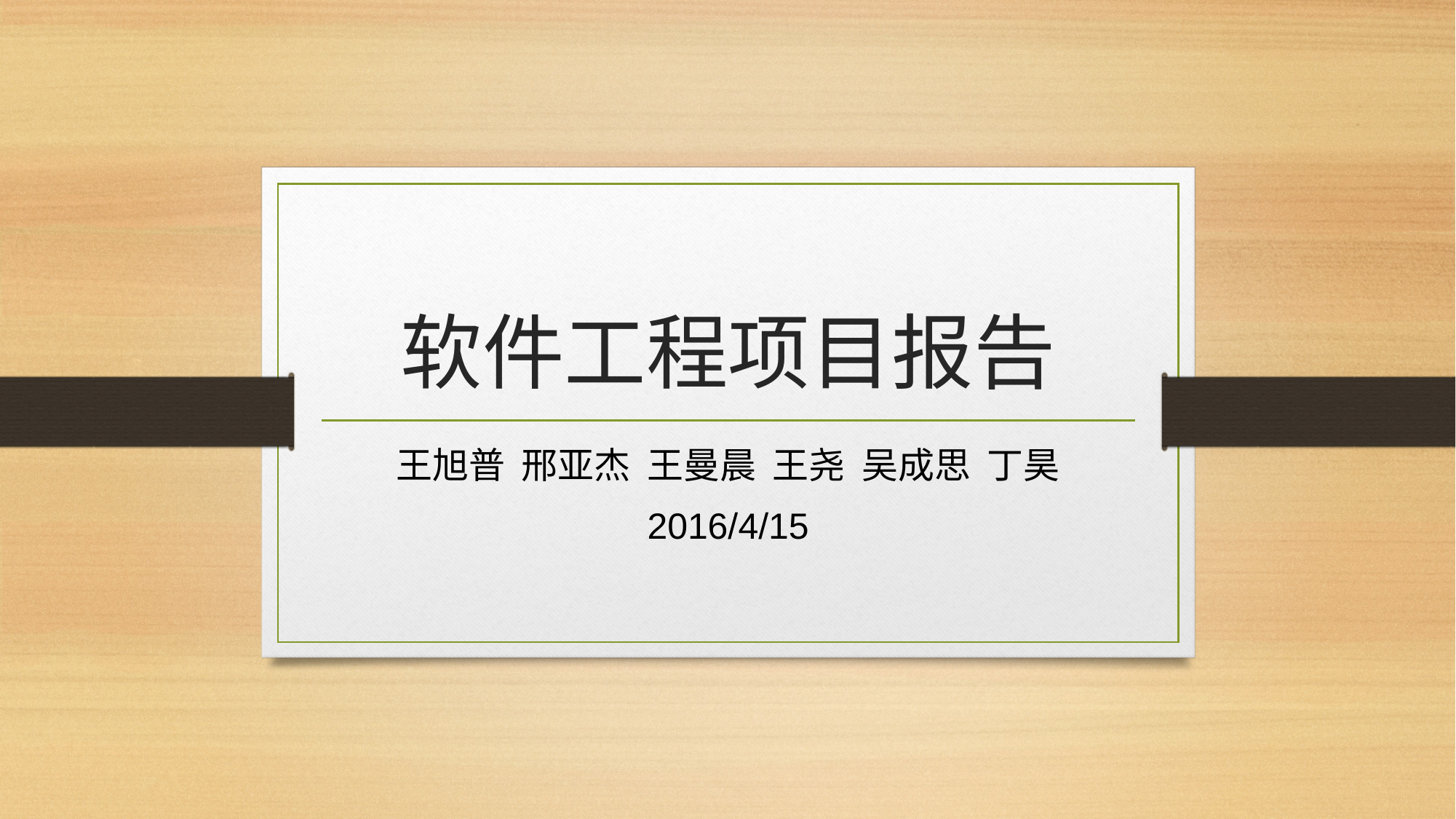

# 软件工程项目报告
王旭普  邢亚杰  王曼晨  王尧  吴成思  丁昊
2016/4/15